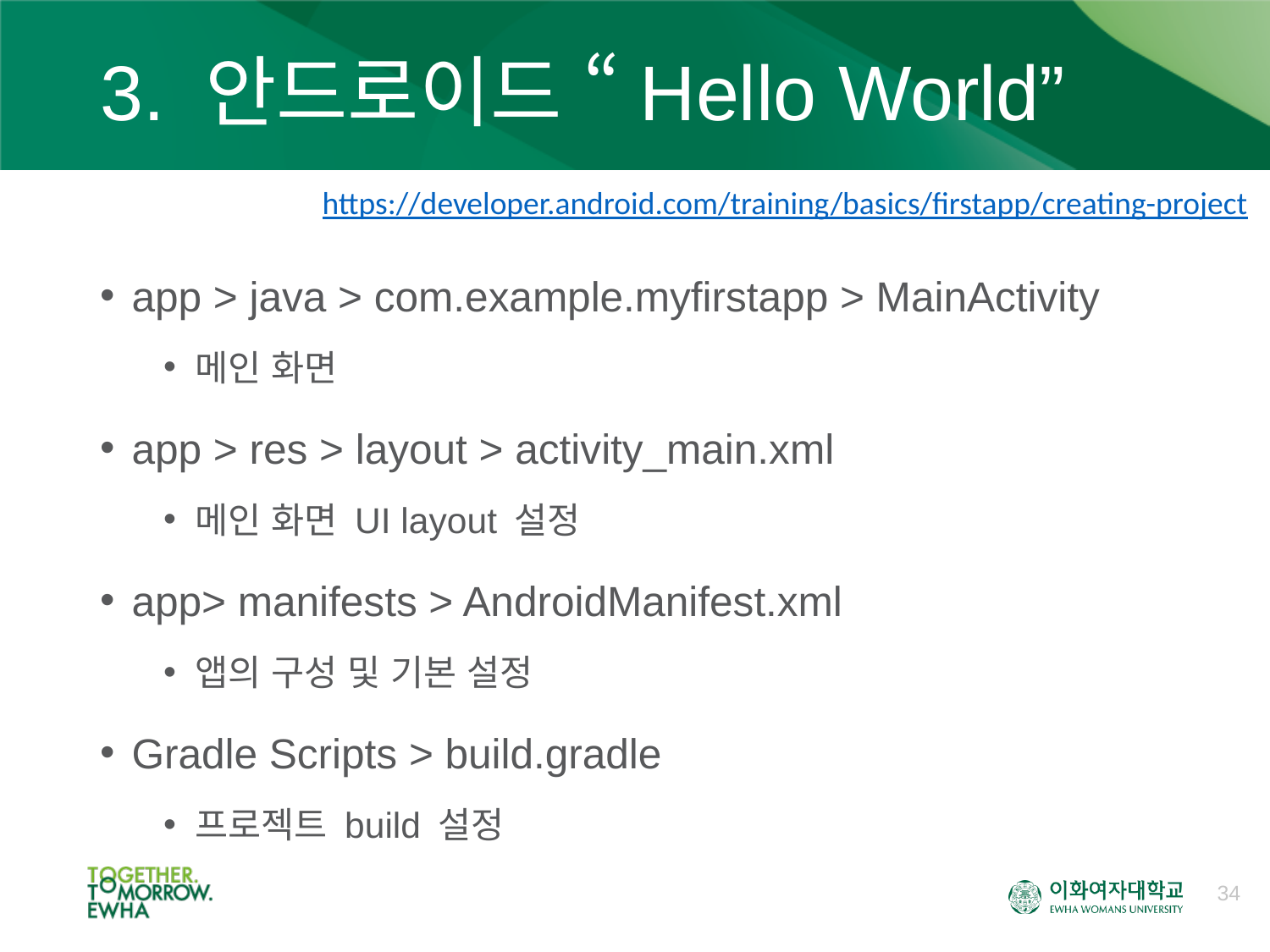

# 3. 안드로이드 “Hello World”
https://developer.android.com/training/basics/firstapp/creating-project
app > java > com.example.myfirstapp > MainActivity
메인 화면
app > res > layout > activity_main.xml
메인 화면 UI layout 설정
app> manifests > AndroidManifest.xml
앱의 구성 및 기본 설정
Gradle Scripts > build.gradle
프로젝트 build 설정
34